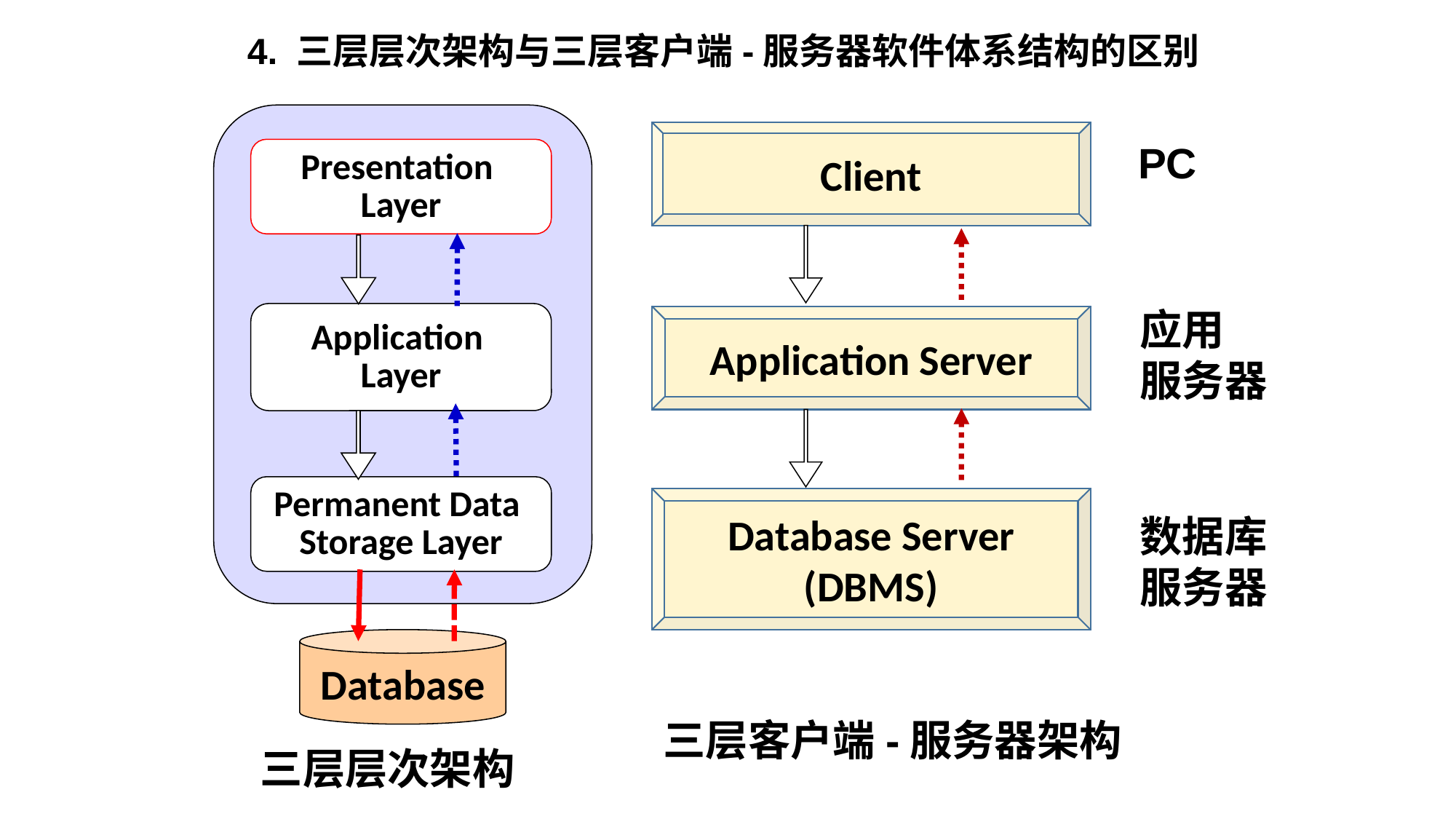

# 4. 三层层次架构与三层客户端-服务器软件体系结构的区别

Client
PC
Presentation
Layer

应用
服务器
Application
Layer
Application Server

Permanent Data
Storage Layer
Database Server
(DBMS)
数据库
服务器

Database
三层客户端-服务器架构
三层层次架构